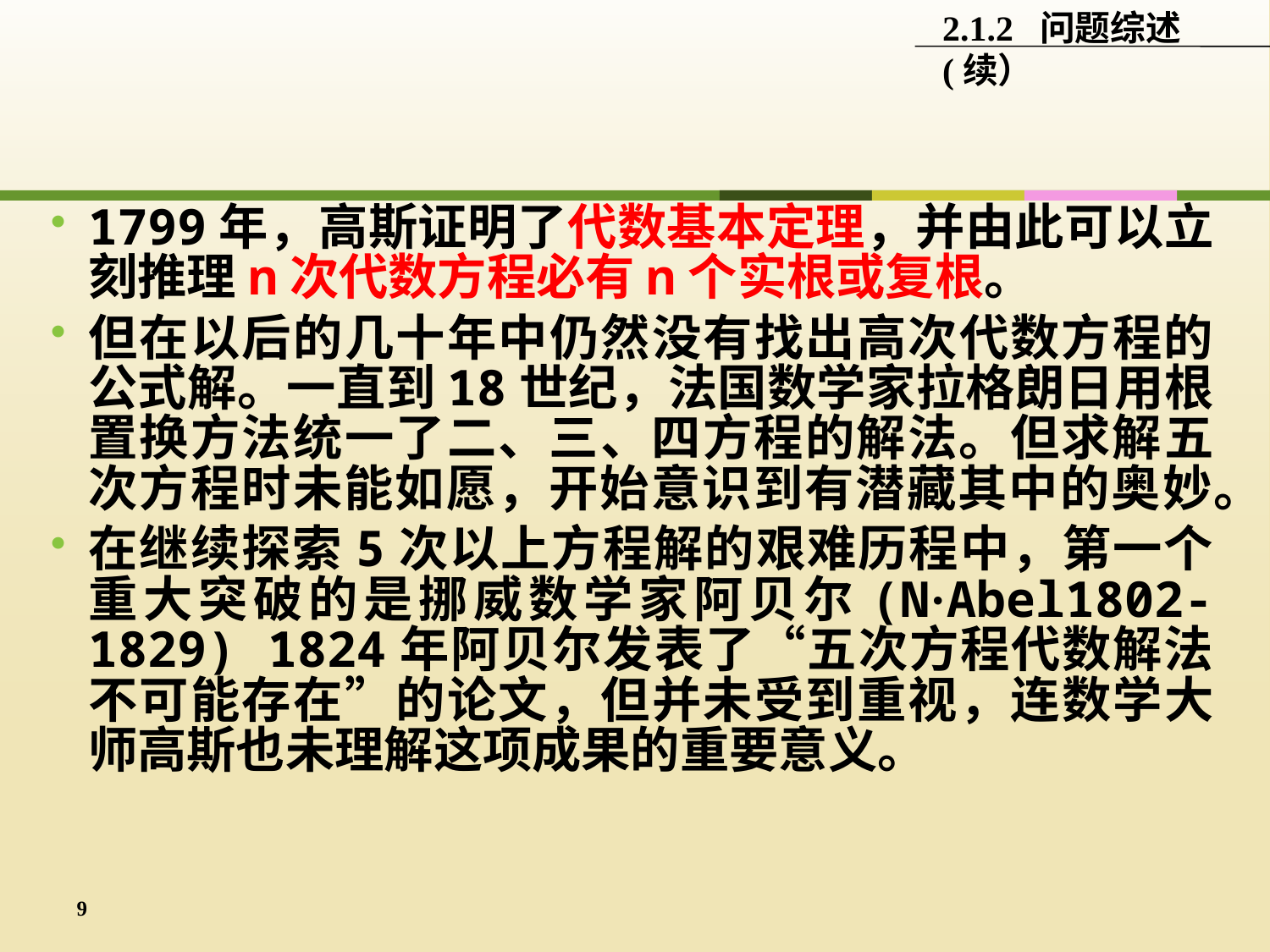

2.1.2  问题综述(续）

1799年，高斯证明了代数基本定理，并由此可以立刻推理n次代数方程必有n个实根或复根。
但在以后的几十年中仍然没有找出高次代数方程的公式解。一直到18世纪，法国数学家拉格朗日用根置换方法统一了二、三、四方程的解法。但求解五次方程时未能如愿，开始意识到有潜藏其中的奥妙。
在继续探索5次以上方程解的艰难历程中，第一个重大突破的是挪威数学家阿贝尔(N·Abel1802-1829) 1824年阿贝尔发表了“五次方程代数解法不可能存在”的论文，但并未受到重视，连数学大师高斯也未理解这项成果的重要意义。
9